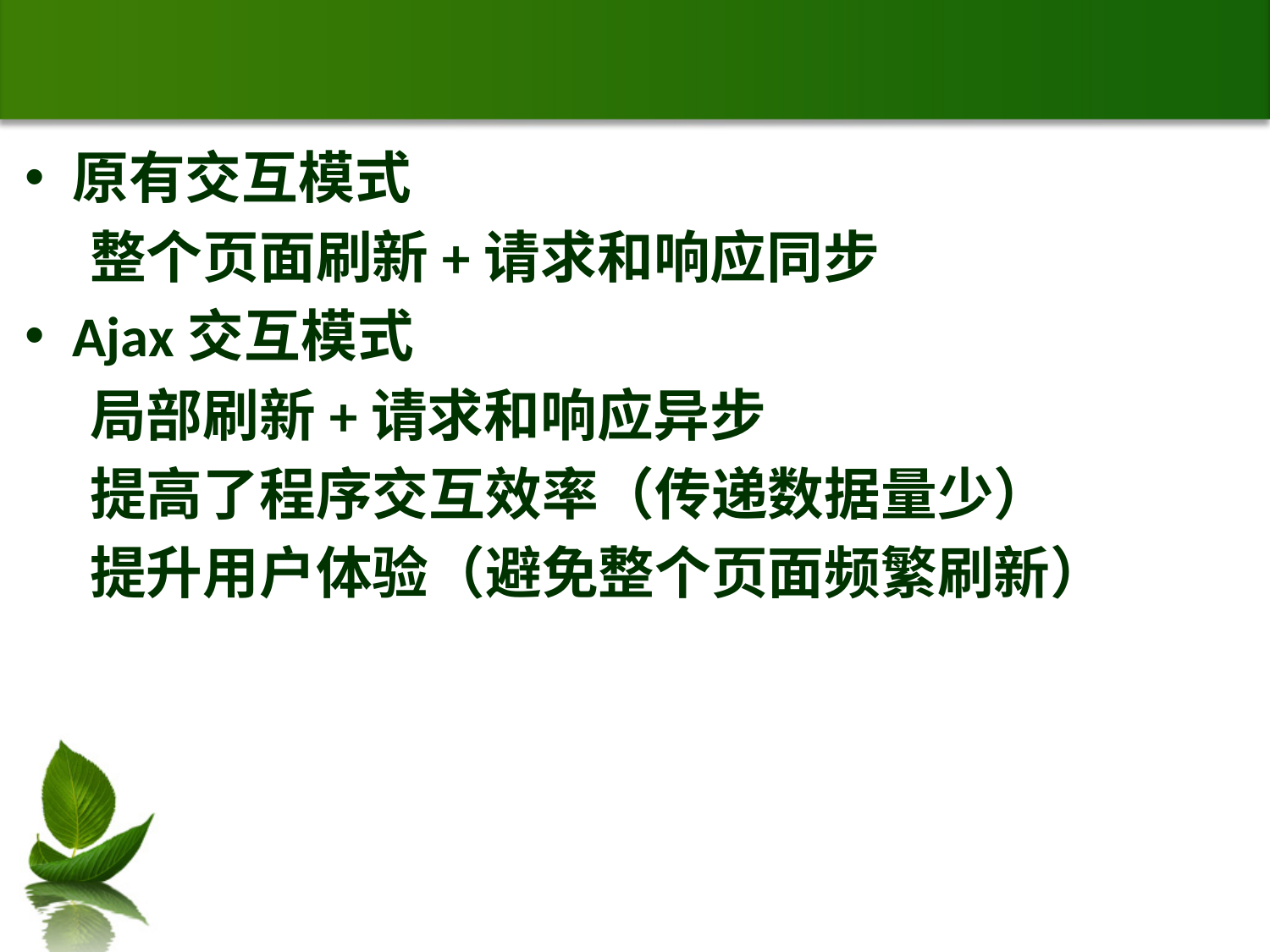

#
原有交互模式
    整个页面刷新+请求和响应同步
Ajax交互模式
    局部刷新+请求和响应异步
    提高了程序交互效率（传递数据量少）
    提升用户体验（避免整个页面频繁刷新）